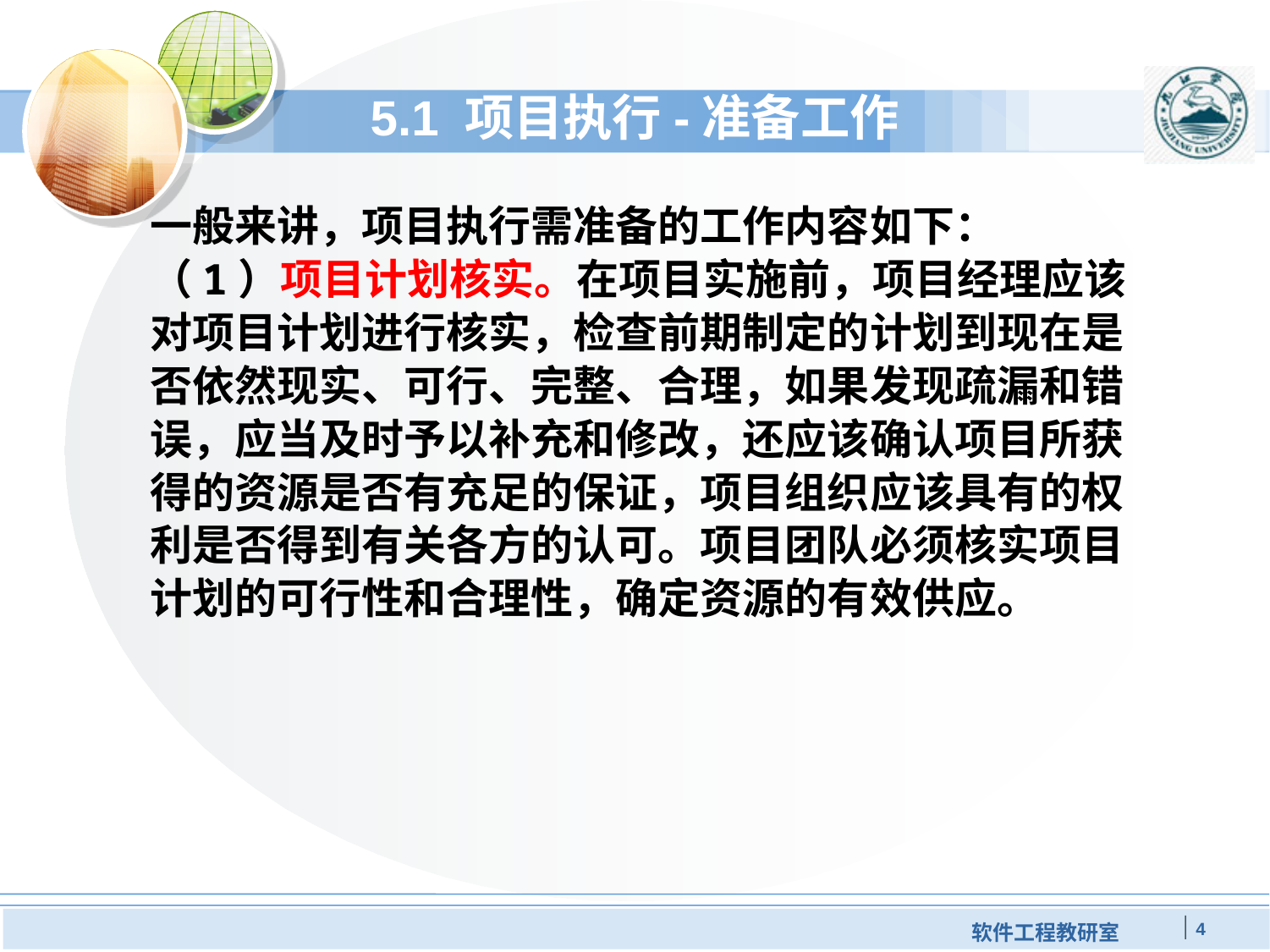

# 5.1 项目执行-准备工作
一般来讲，项目执行需准备的工作内容如下：
（1）项目计划核实。在项目实施前，项目经理应该对项目计划进行核实，检查前期制定的计划到现在是否依然现实、可行、完整、合理，如果发现疏漏和错误，应当及时予以补充和修改，还应该确认项目所获得的资源是否有充足的保证，项目组织应该具有的权利是否得到有关各方的认可。项目团队必须核实项目计划的可行性和合理性，确定资源的有效供应。